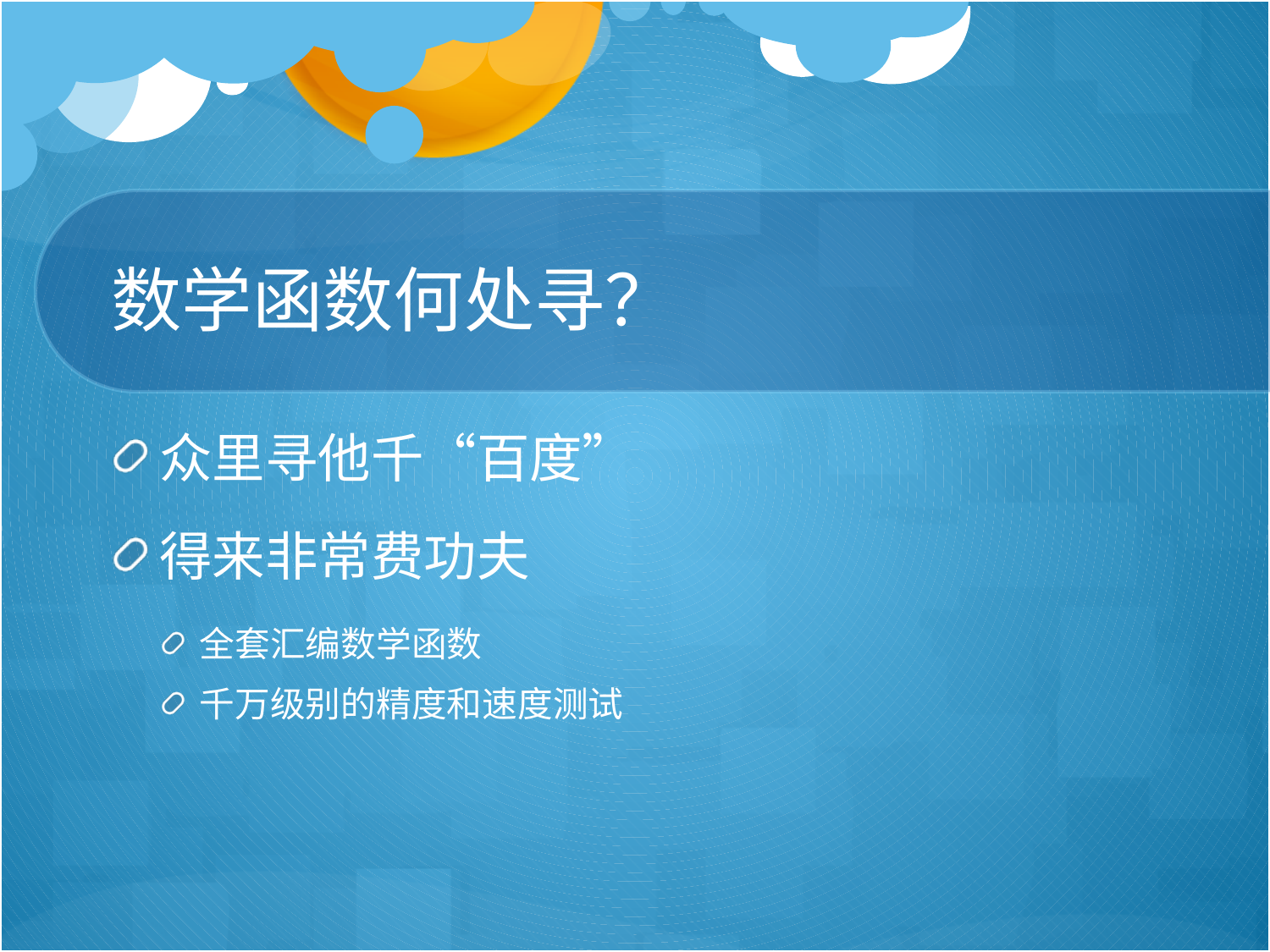

# 数学函数何处寻？
众里寻他千“百度”
得来非常费功夫
全套汇编数学函数
千万级别的精度和速度测试